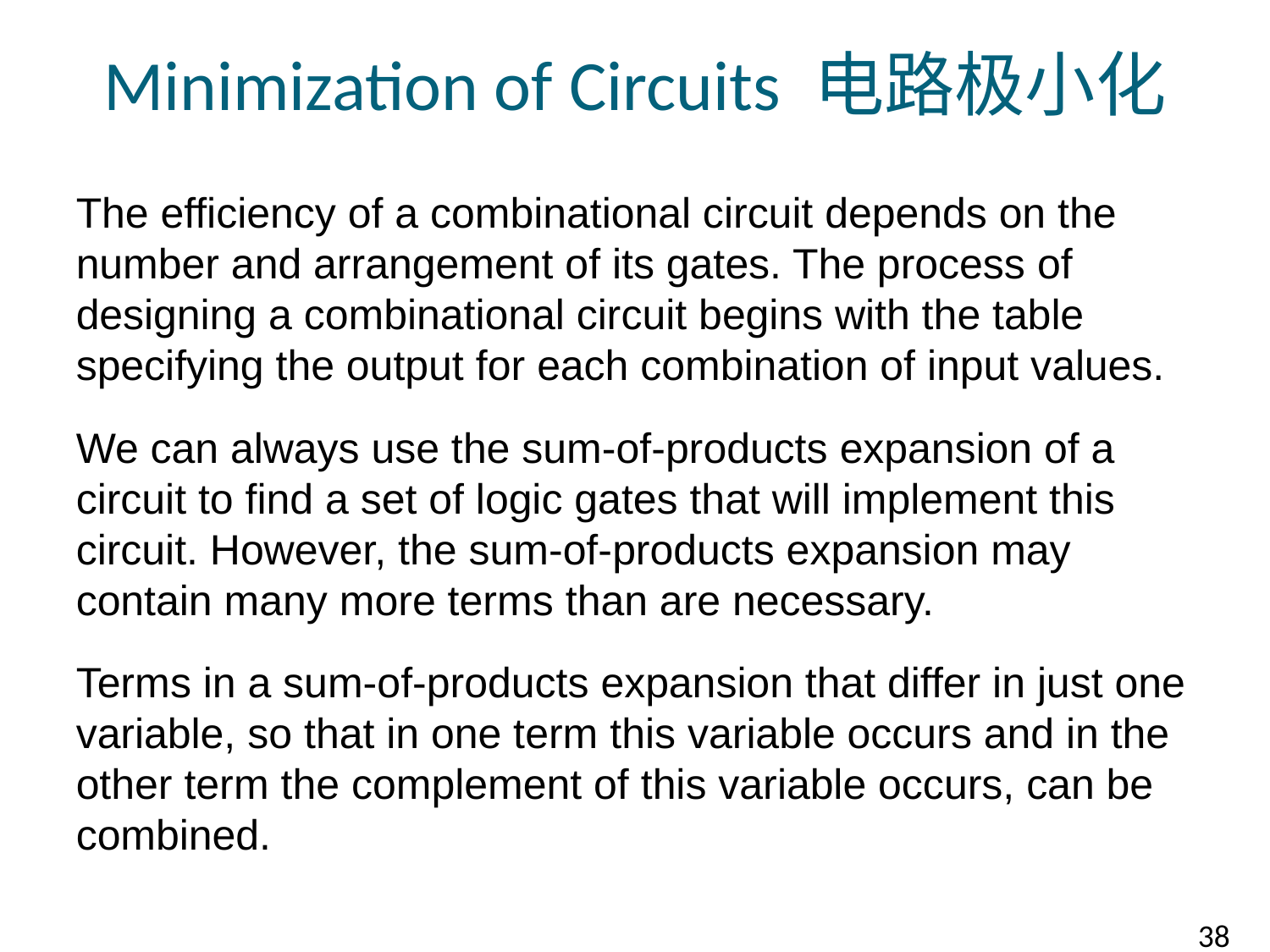

# Minimization of Circuits 电路极小化
The efficiency of a combinational circuit depends on the number and arrangement of its gates. The process of designing a combinational circuit begins with the table specifying the output for each combination of input values.
We can always use the sum-of-products expansion of a circuit to find a set of logic gates that will implement this circuit. However, the sum-of-products expansion may contain many more terms than are necessary.
Terms in a sum-of-products expansion that differ in just one variable, so that in one term this variable occurs and in the other term the complement of this variable occurs, can be combined.